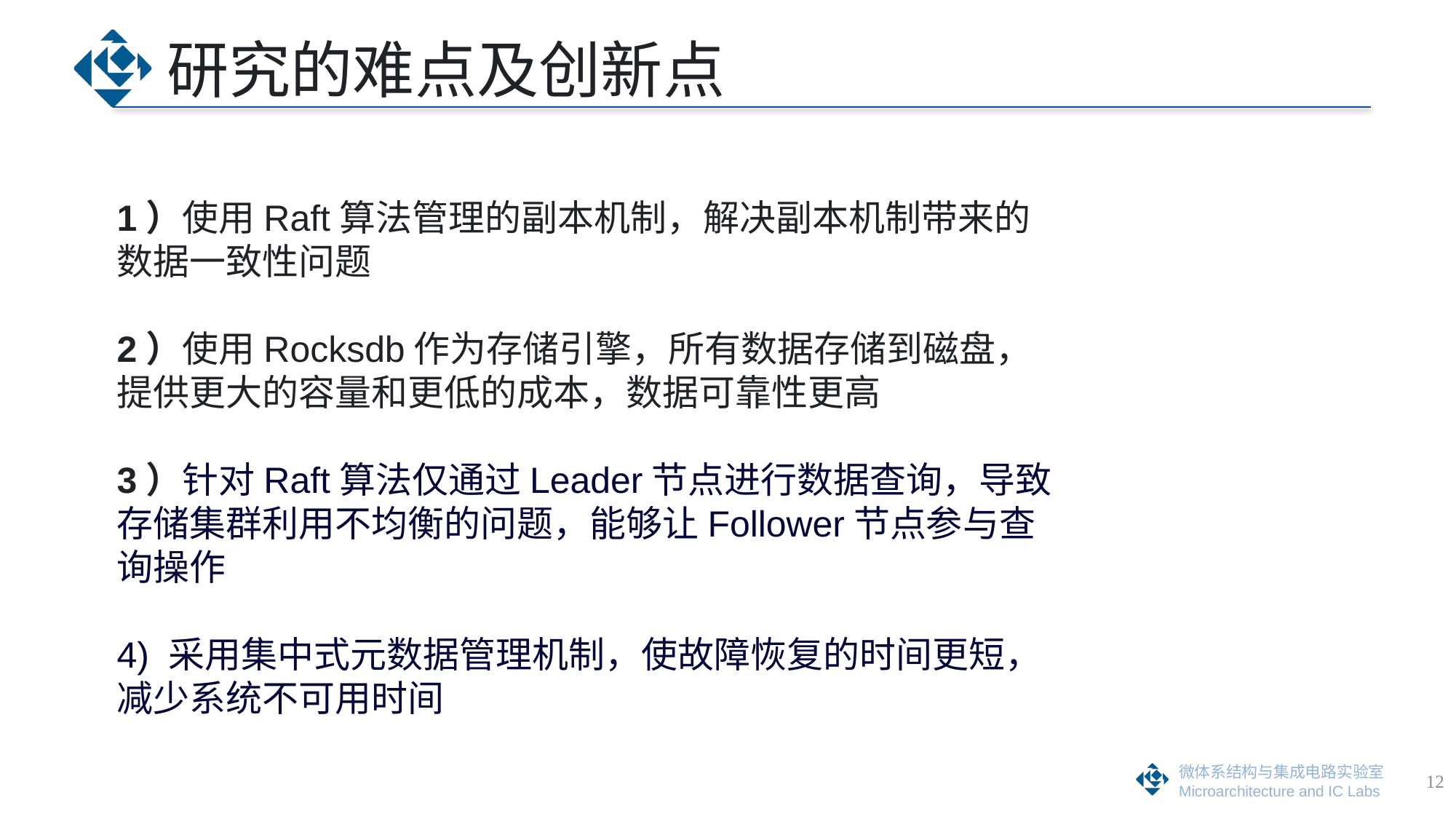

# 研究的难点及创新点
1）使用Raft算法管理的副本机制，解决副本机制带来的数据一致性问题

2）使用Rocksdb作为存储引擎，所有数据存储到磁盘，提供更大的容量和更低的成本，数据可靠性更高

3）针对Raft算法仅通过Leader节点进行数据查询，导致存储集群利用不均衡的问题，能够让Follower节点参与查询操作

4) 采用集中式元数据管理机制，使故障恢复的时间更短，减少系统不可用时间

12